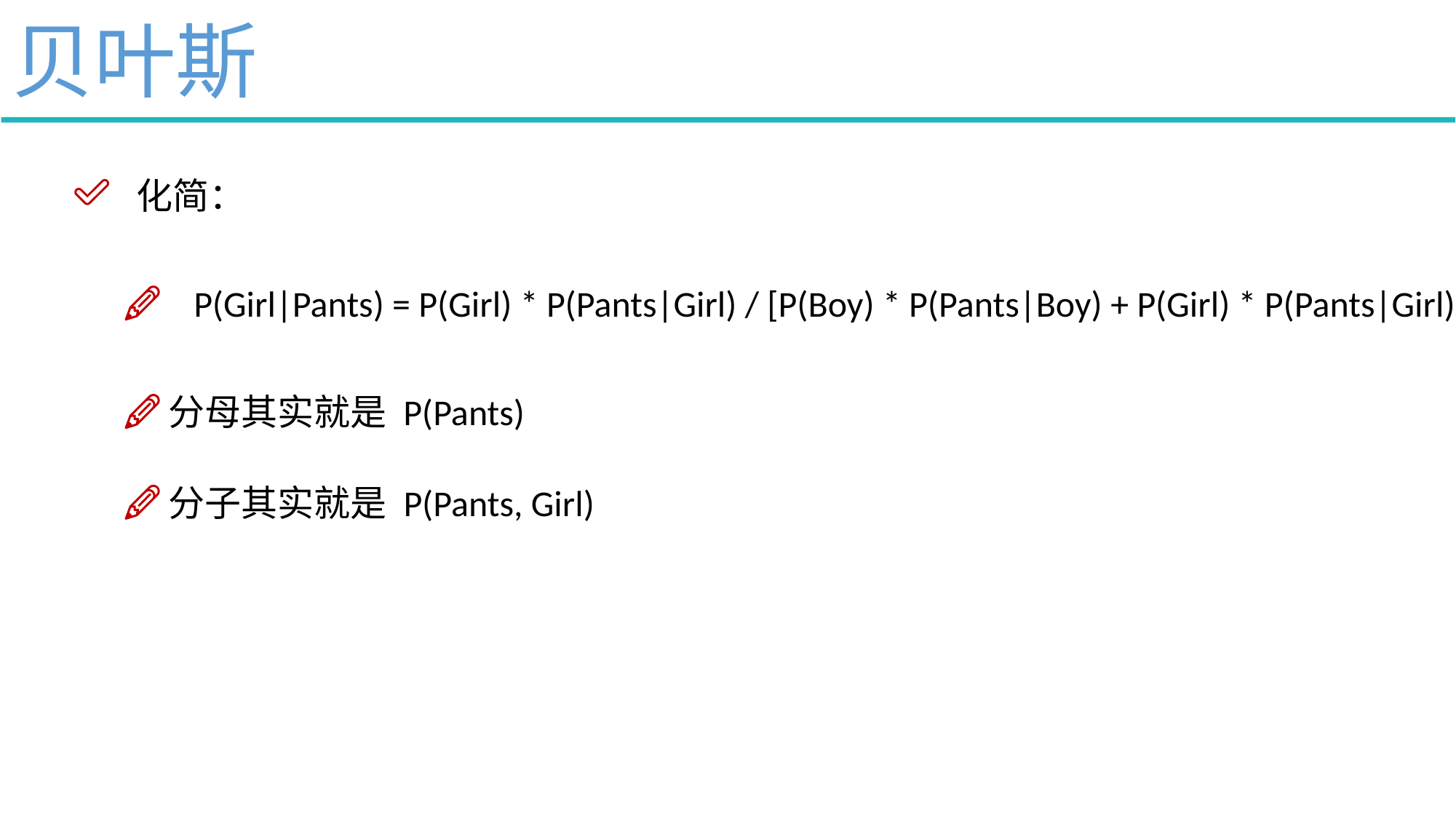

贝叶斯
化简：

P(Girl|Pants) = P(Girl) * P(Pants|Girl) / [P(Boy) * P(Pants|Boy) + P(Girl) * P(Pants|Girl)]

分母其实就是 P(Pants)

分子其实就是 P(Pants, Girl)